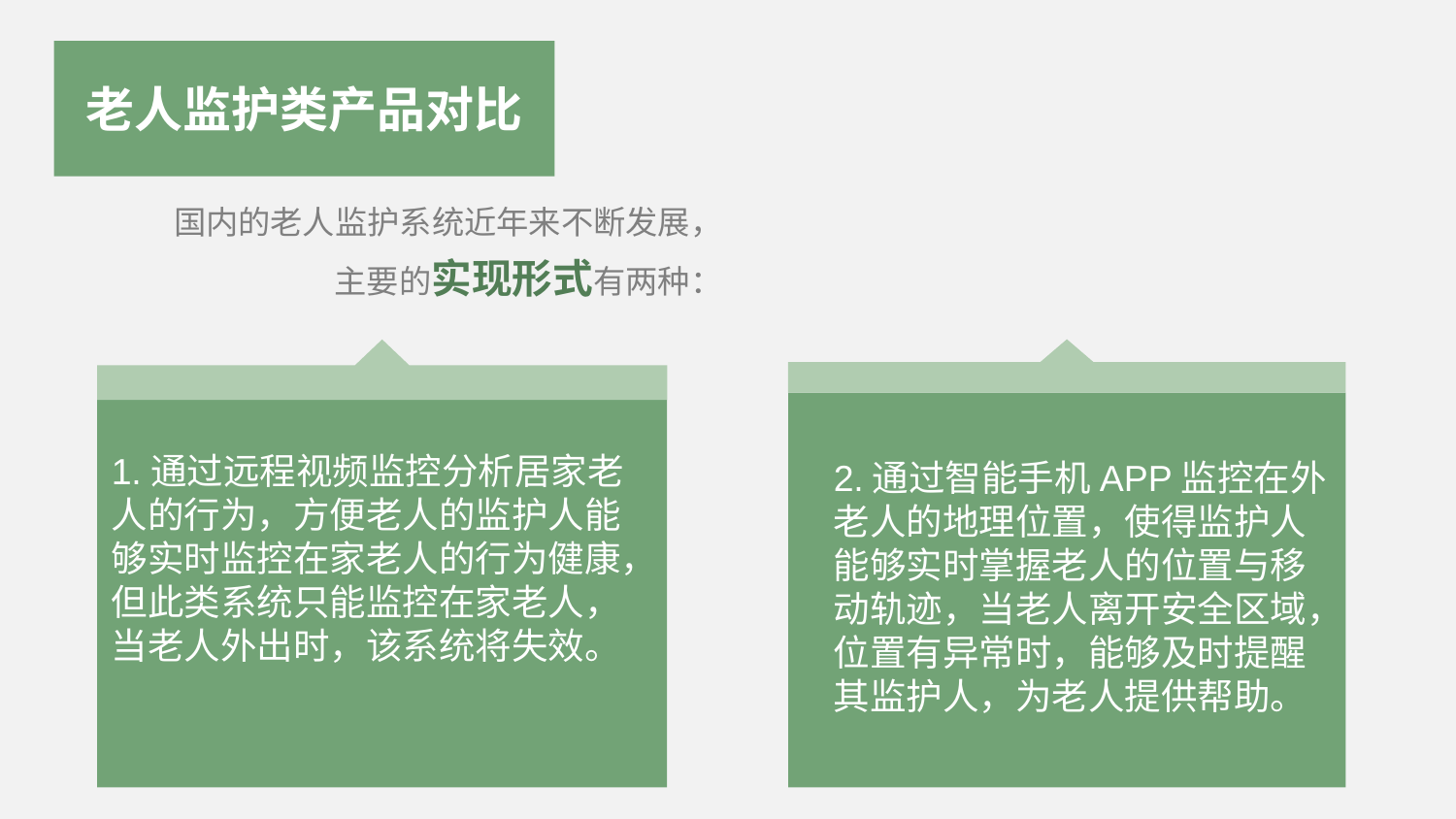

老人监护类产品对比
国内的老人监护系统近年来不断发展，
                     主要的实现形式有两种：

1.通过远程视频监控分析居家老人的行为，方便老人的监护人能够实时监控在家老人的行为健康，但此类系统只能监控在家老人，当老人外出时，该系统将失效。

2.通过智能手机APP监控在外老人的地理位置，使得监护人能够实时掌握老人的位置与移动轨迹，当老人离开安全区域，位置有异常时，能够及时提醒其监护人，为老人提供帮助。